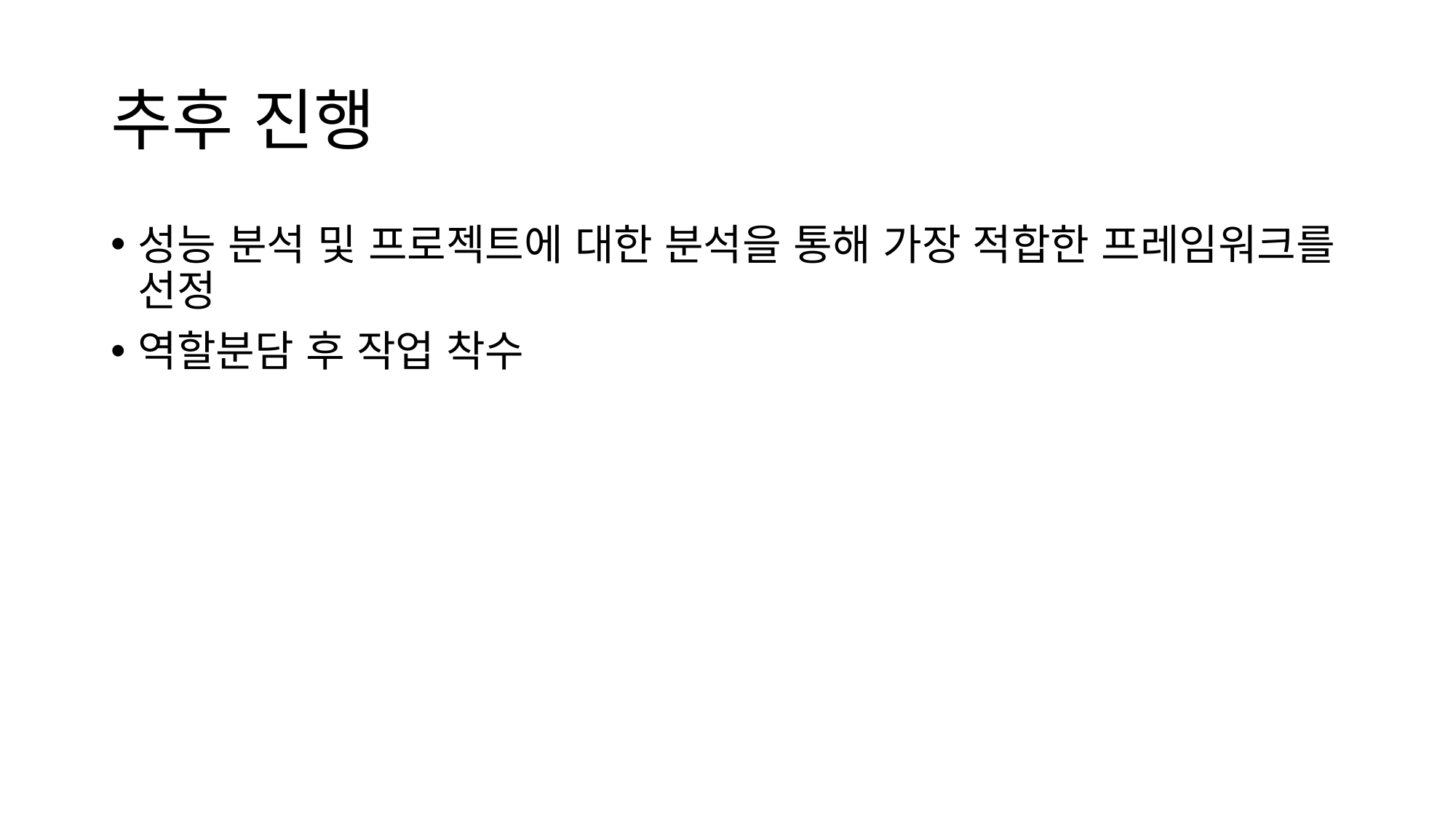

# 추후 진행
성능 분석 및 프로젝트에 대한 분석을 통해 가장 적합한 프레임워크를 선정
역할분담 후 작업 착수